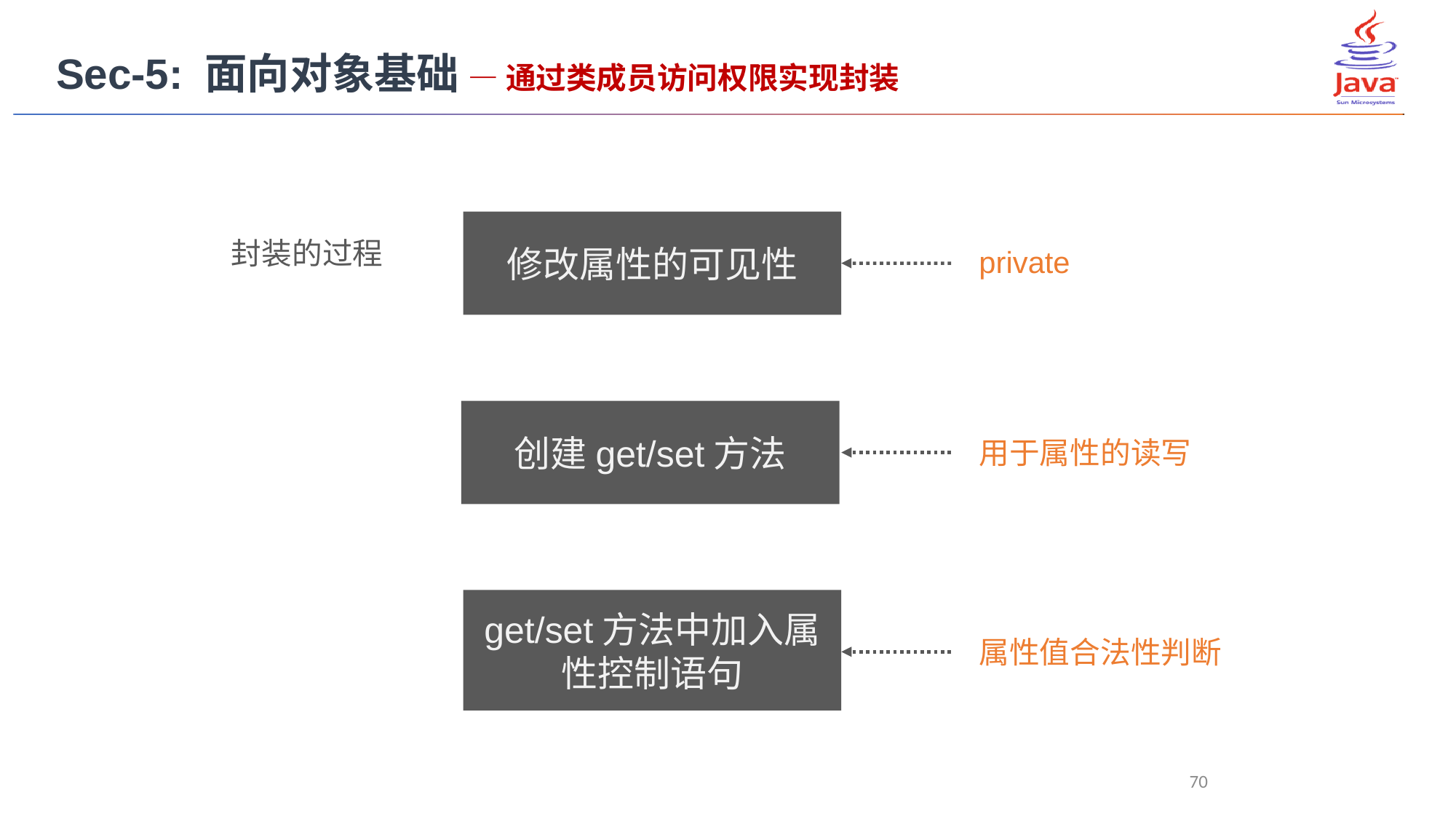

Sec-5: 面向对象基础 — 通过类成员访问权限实现封装
修改属性的可见性
封装的过程
private
创建get/set方法
用于属性的读写
get/set方法中加入属性控制语句
属性值合法性判断
70